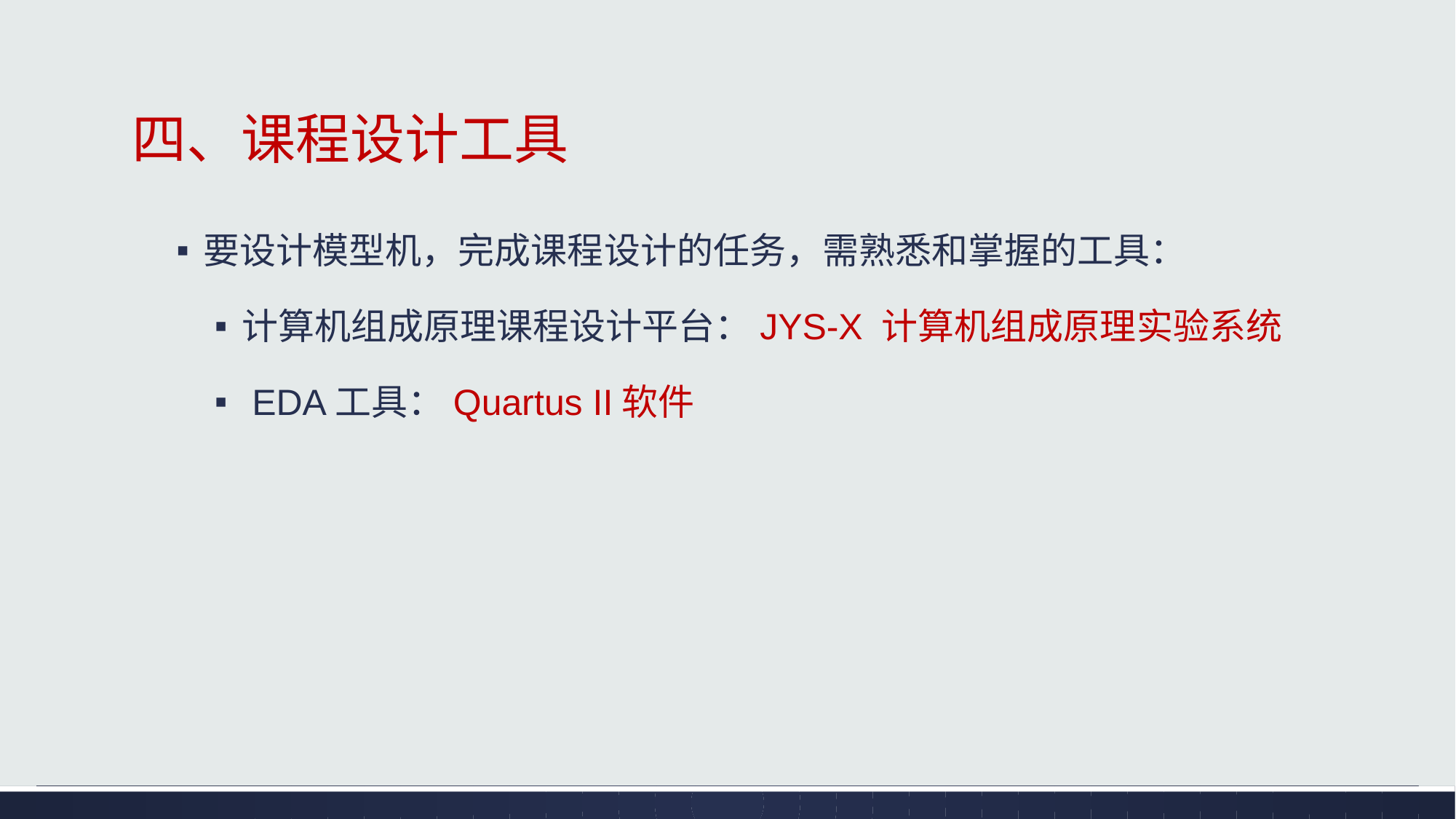

# 四、课程设计工具
要设计模型机，完成课程设计的任务，需熟悉和掌握的工具：
计算机组成原理课程设计平台：JYS-X 计算机组成原理实验系统
 EDA工具：Quartus II软件